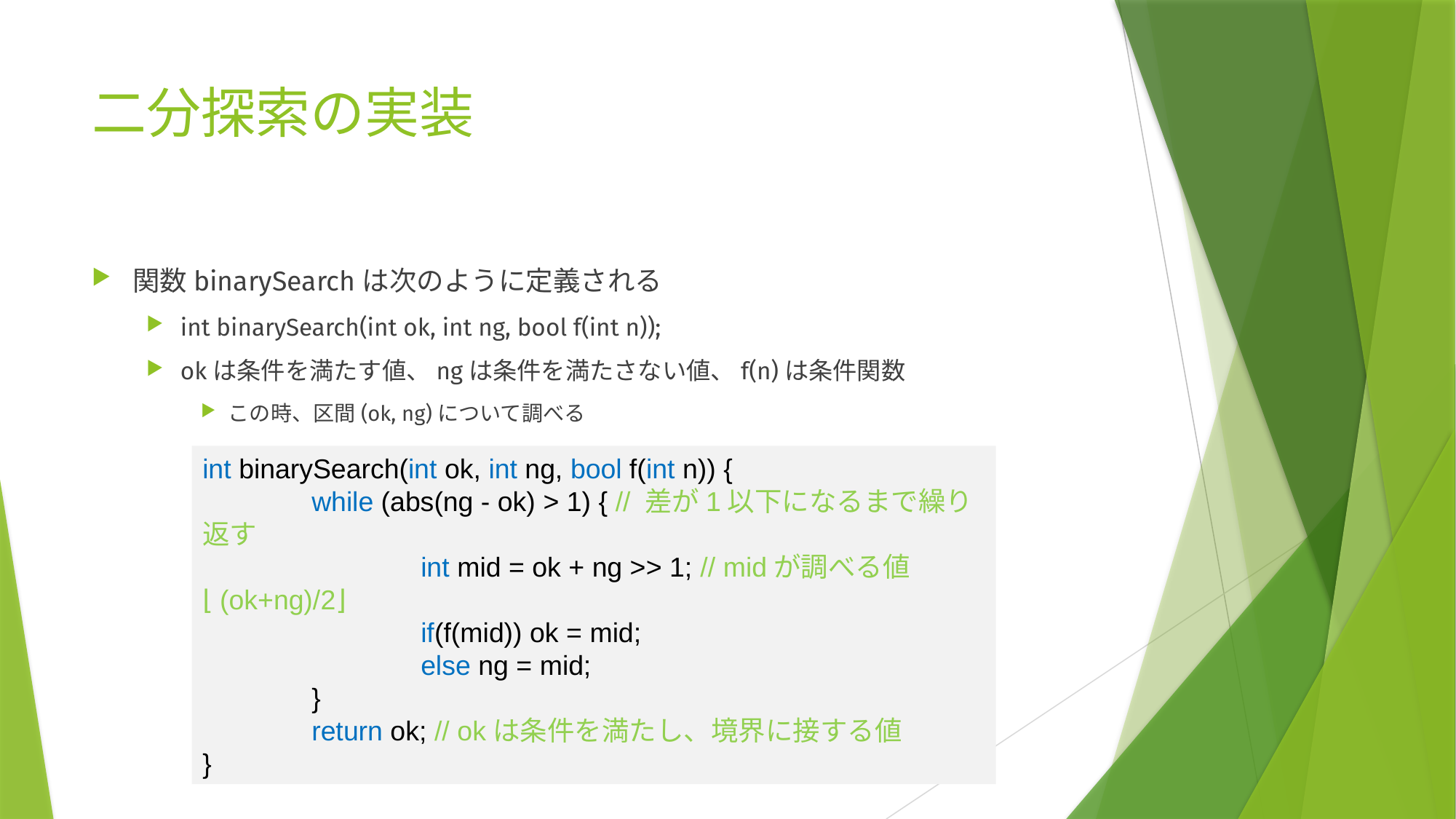

# 二分探索の実装
関数binarySearchは次のように定義される
int binarySearch(int ok, int ng, bool f(int n));
okは条件を満たす値、ngは条件を満たさない値、f(n)は条件関数
この時、区間(ok, ng)について調べる

int binarySearch(int ok, int ng, bool f(int n)) {
	while (abs(ng - ok) > 1) { // 差が1以下になるまで繰り返す
		int mid = ok + ng >> 1; // midが調べる値⌊(ok+ng)/2⌋
		if(f(mid)) ok = mid;
		else ng = mid;
	}
	return ok; // okは条件を満たし、境界に接する値
}